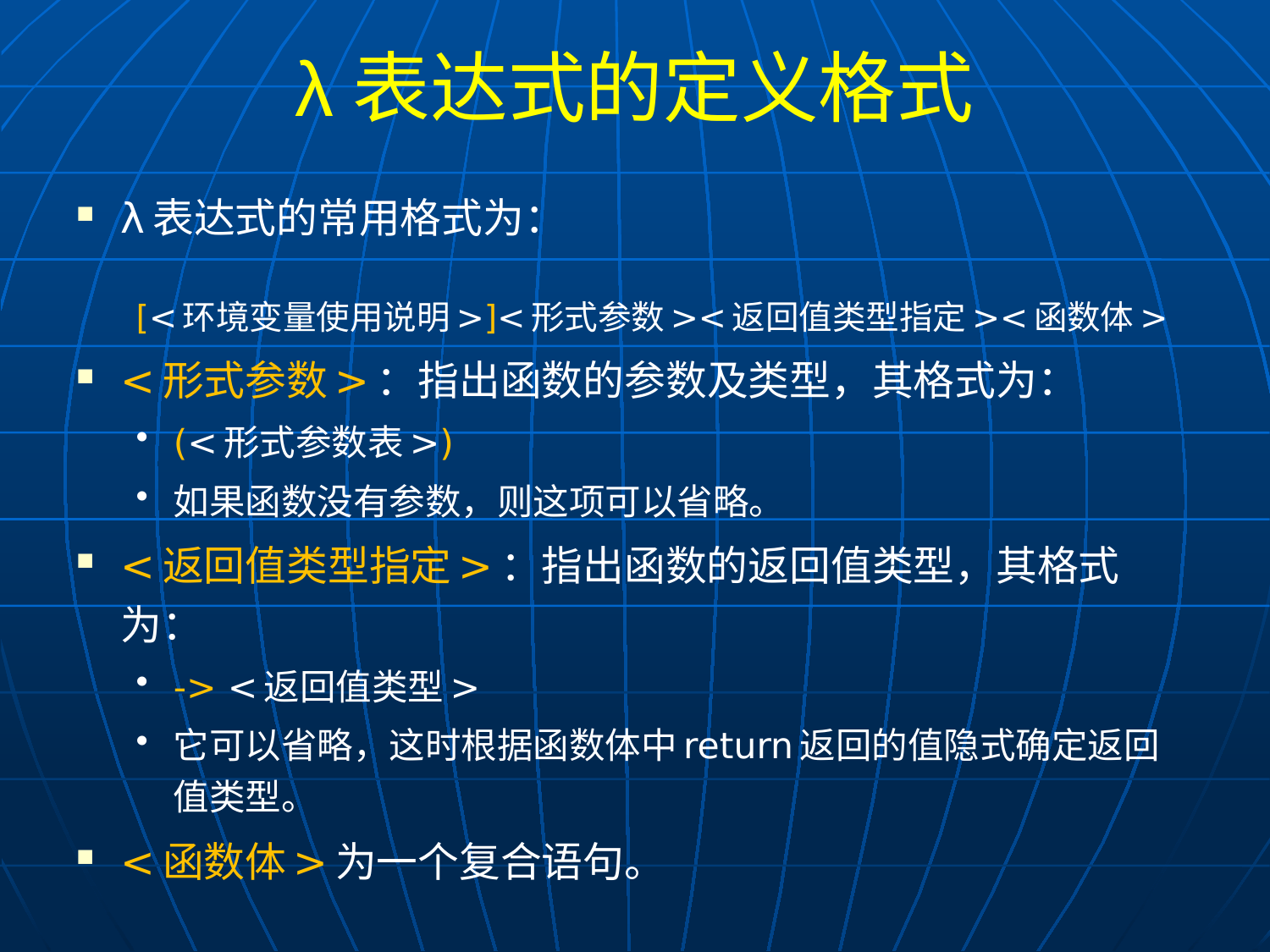

# λ表达式的定义格式
λ表达式的常用格式为：
[<环境变量使用说明>]<形式参数><返回值类型指定><函数体>
<形式参数>：指出函数的参数及类型，其格式为：
(<形式参数表>)
如果函数没有参数，则这项可以省略。
<返回值类型指定>：指出函数的返回值类型，其格式为：
-> <返回值类型>
它可以省略，这时根据函数体中return返回的值隐式确定返回值类型。
<函数体>为一个复合语句。